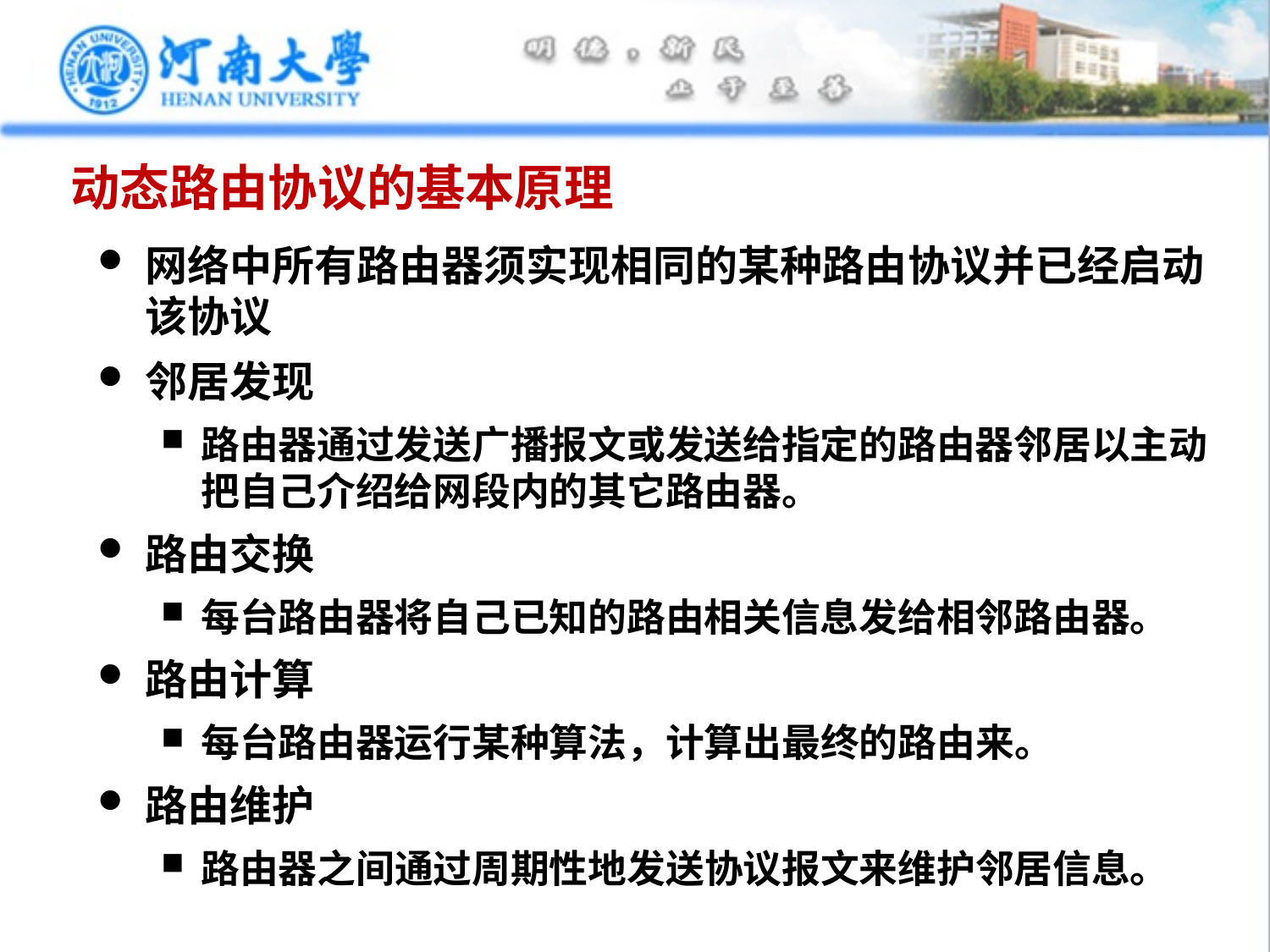

# 动态路由协议的基本原理
网络中所有路由器须实现相同的某种路由协议并已经启动该协议
邻居发现
路由器通过发送广播报文或发送给指定的路由器邻居以主动把自己介绍给网段内的其它路由器。
路由交换
每台路由器将自己已知的路由相关信息发给相邻路由器。
路由计算
每台路由器运行某种算法，计算出最终的路由来。
路由维护
路由器之间通过周期性地发送协议报文来维护邻居信息。